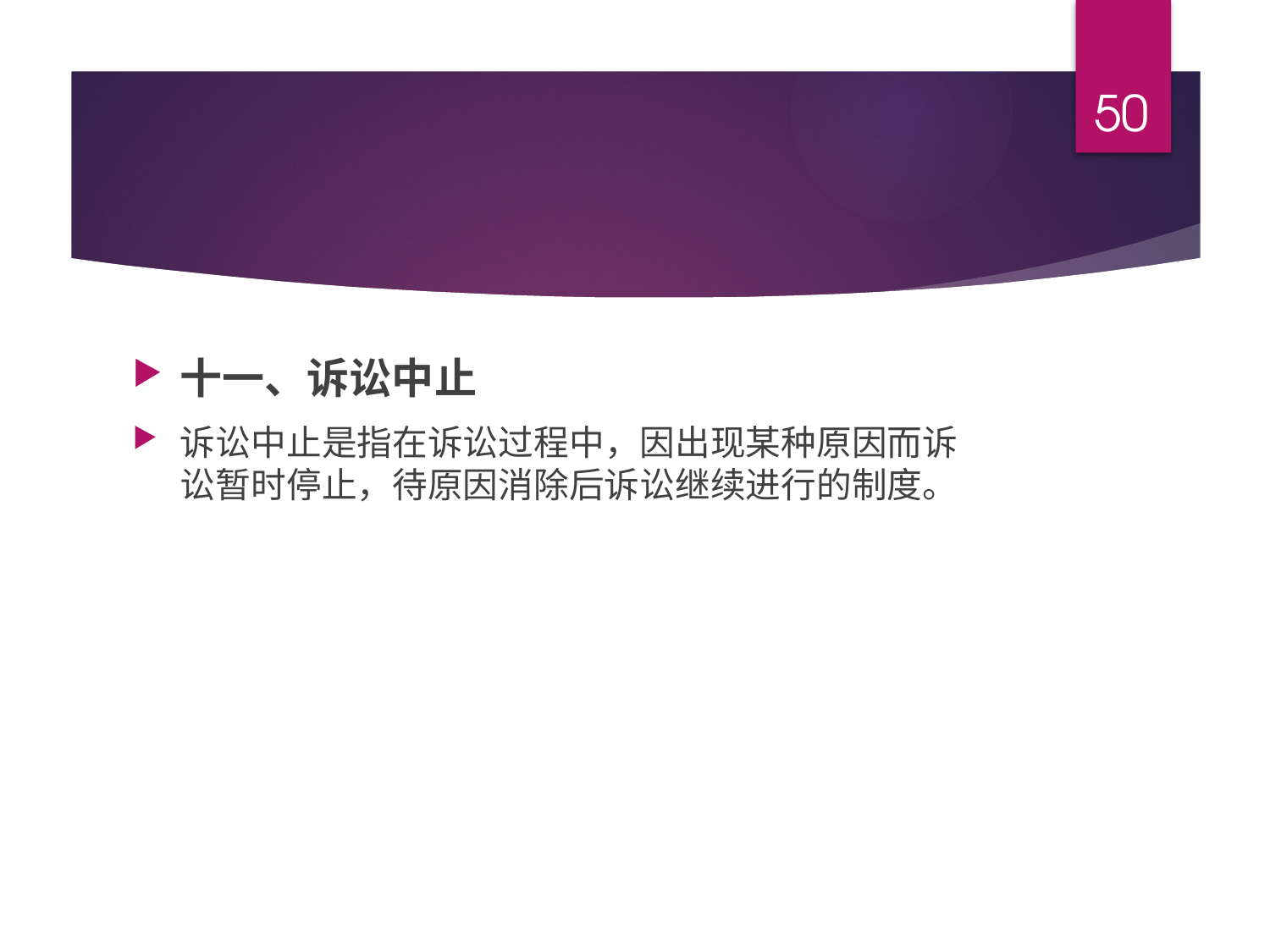

50
#
十一、诉讼中止
诉讼中止是指在诉讼过程中，因出现某种原因而诉讼暂时停止，待原因消除后诉讼继续进行的制度。